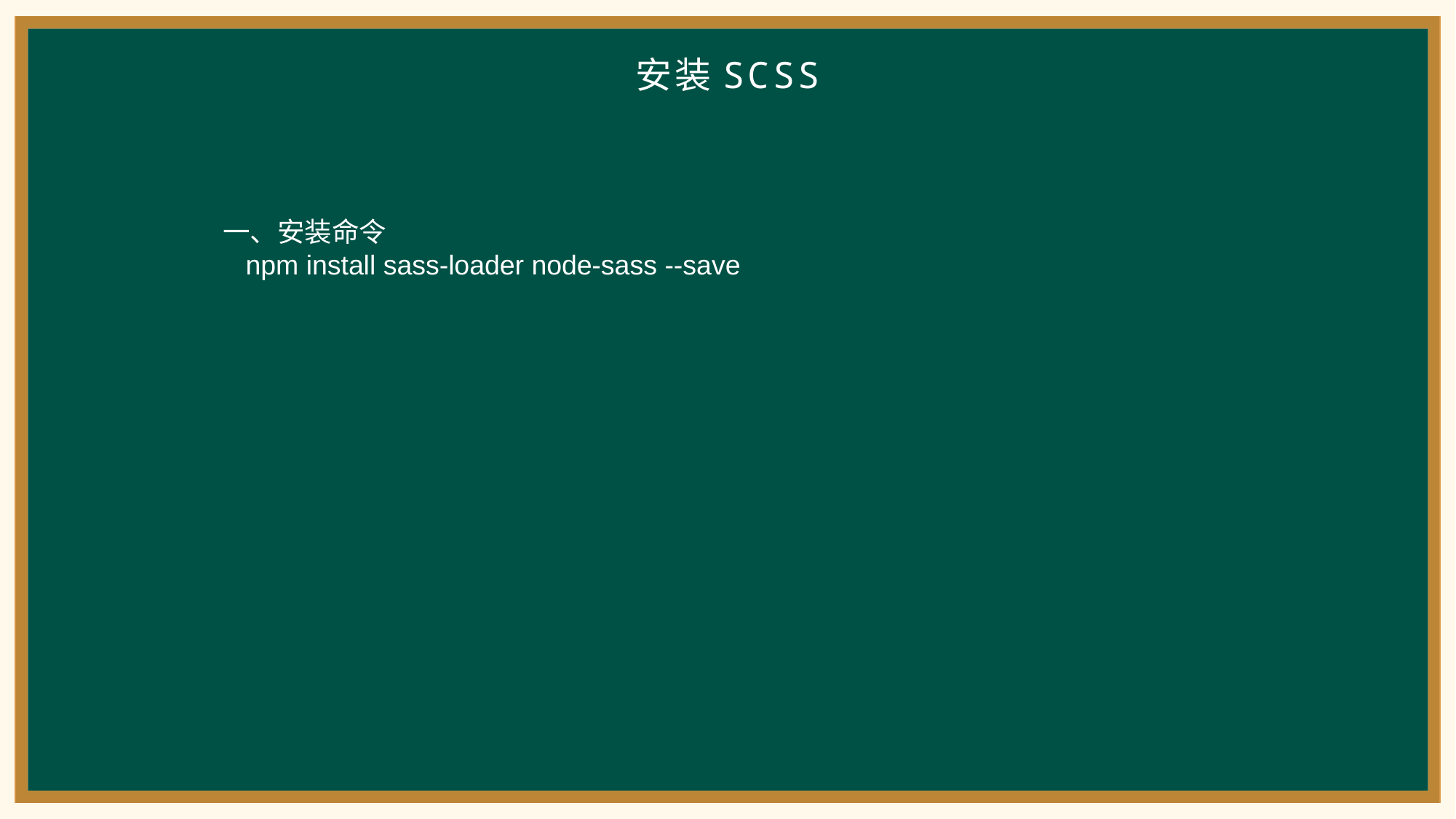

安装SCSS
一、安装命令
   npm install sass-loader node-sass --save